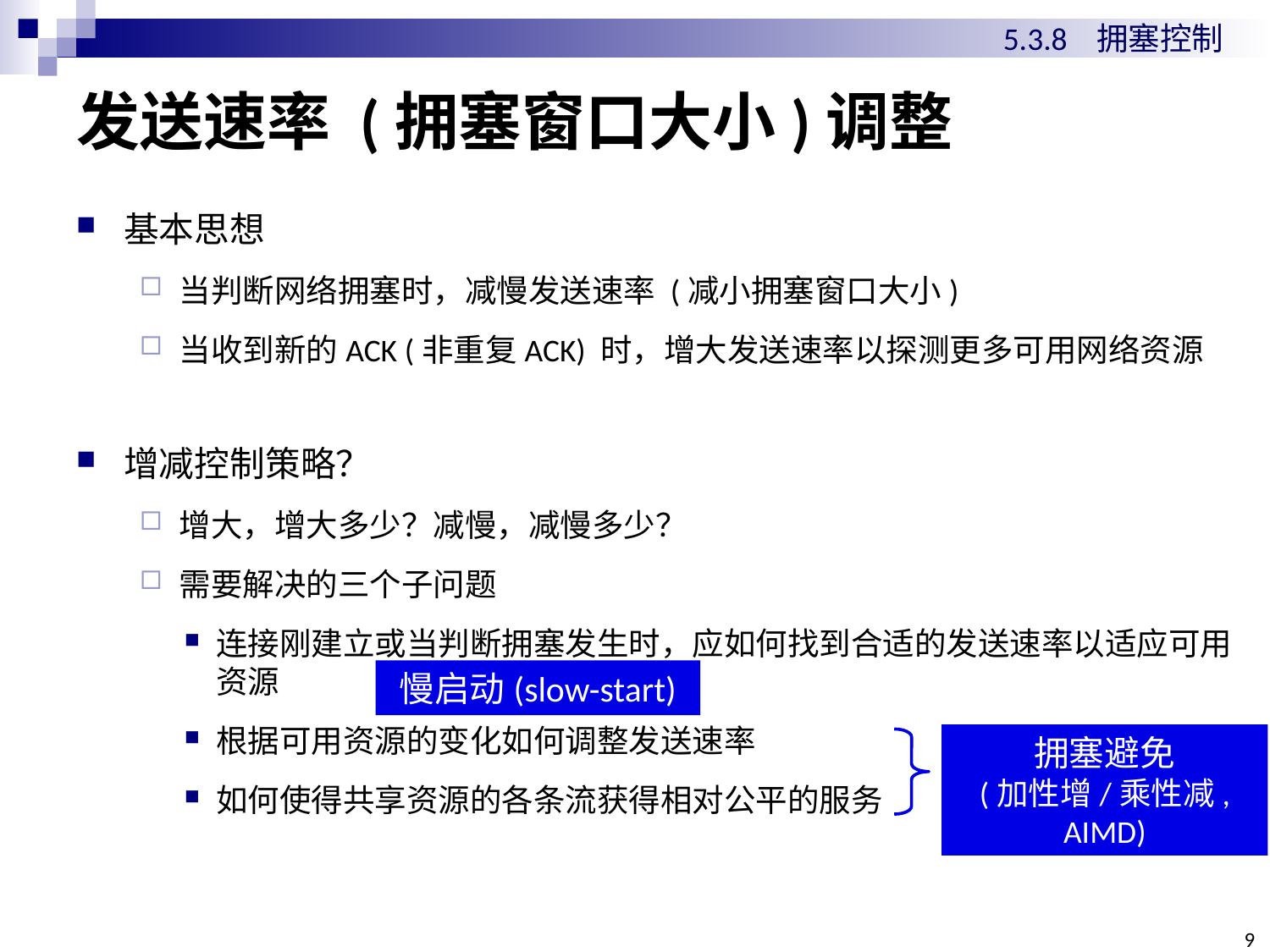

5.3.8   拥塞控制
# 发送速率 (拥塞窗口大小)调整
基本思想
当判断网络拥塞时，减慢发送速率 (减小拥塞窗口大小)
当收到新的ACK (非重复ACK) 时，增大发送速率以探测更多可用网络资源
增减控制策略？
增大，增大多少？减慢，减慢多少？
需要解决的三个子问题
连接刚建立或当判断拥塞发生时，应如何找到合适的发送速率以适应可用资源
根据可用资源的变化如何调整发送速率
如何使得共享资源的各条流获得相对公平的服务
慢启动(slow-start)
拥塞避免
(加性增/乘性减, AIMD)

9